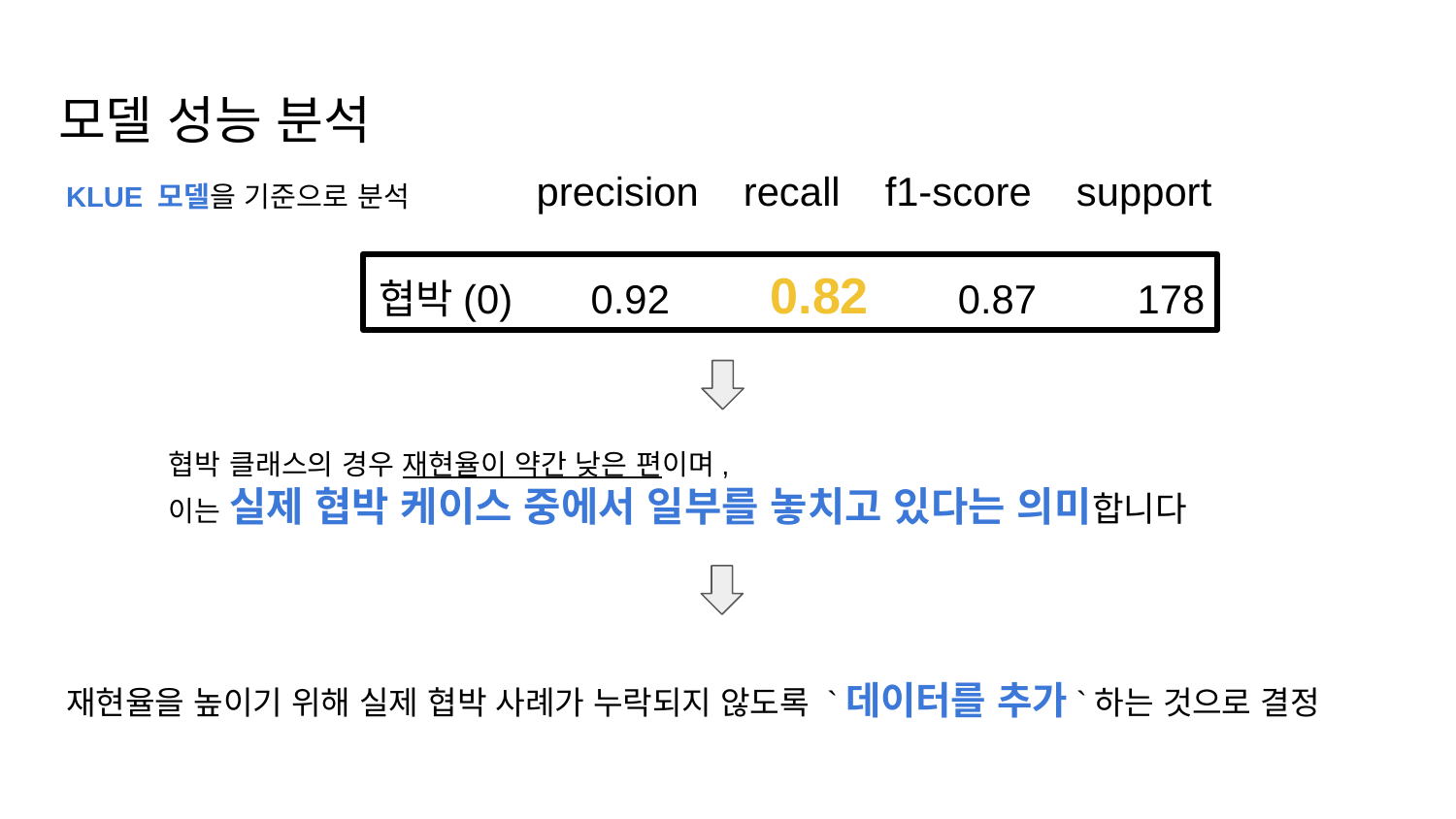

# 모델 성능 분석
                         precision    recall    f1-score    support

          협박(0)       0.92         0.82        0.87         178
KLUE 모델을 기준으로 분석

협박 클래스의 경우 재현율이 약간 낮은 편이며,
이는 실제 협박 케이스 중에서 일부를 놓치고 있다는 의미합니다

재현율을 높이기 위해 실제 협박 사례가 누락되지 않도록 `데이터를 추가`하는 것으로 결정